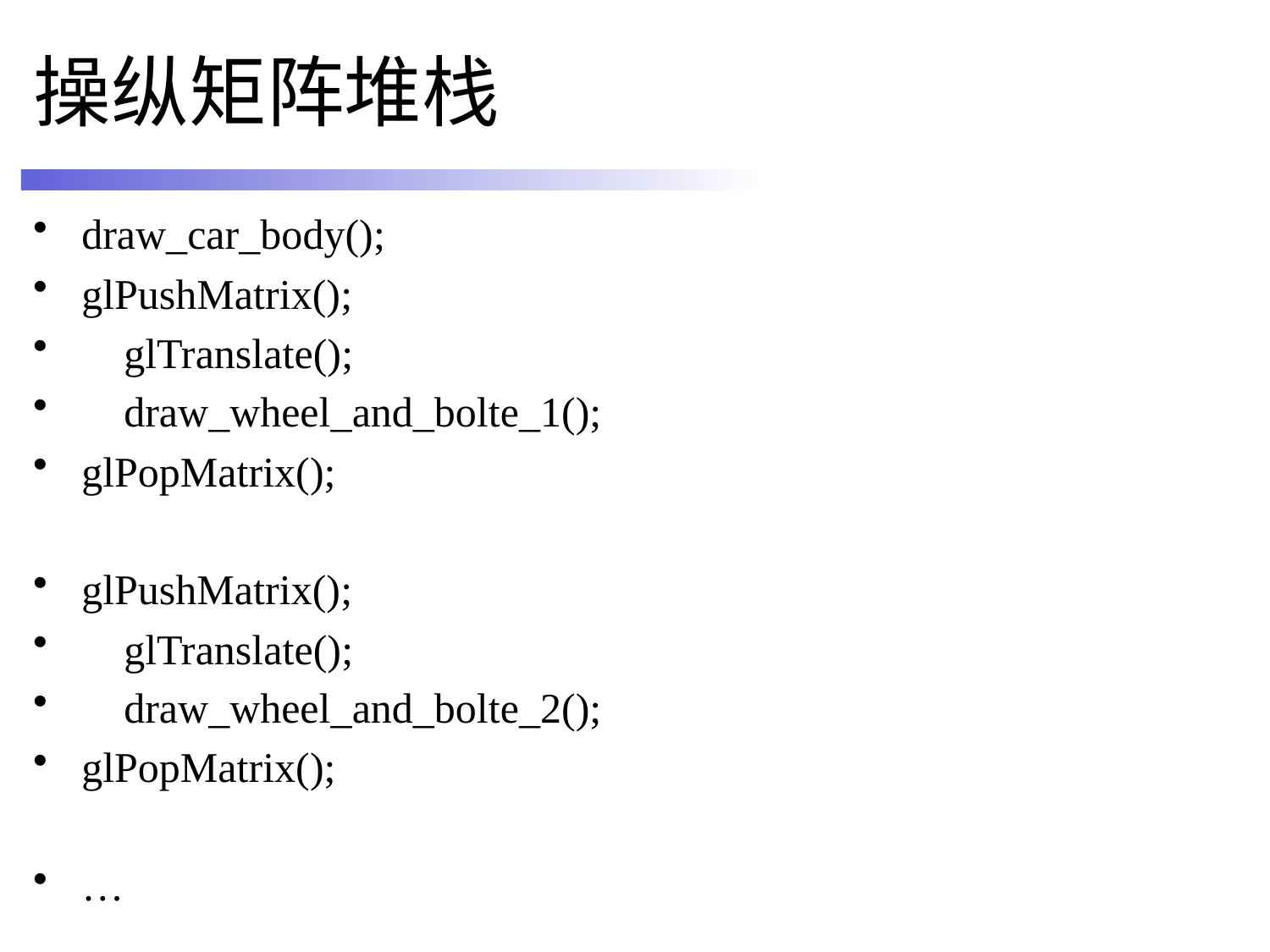

# 操纵矩阵堆栈
draw_car_body();
glPushMatrix();
    glTranslate();
    draw_wheel_and_bolte_1();
glPopMatrix();

glPushMatrix();
    glTranslate();
    draw_wheel_and_bolte_2();
glPopMatrix();

…